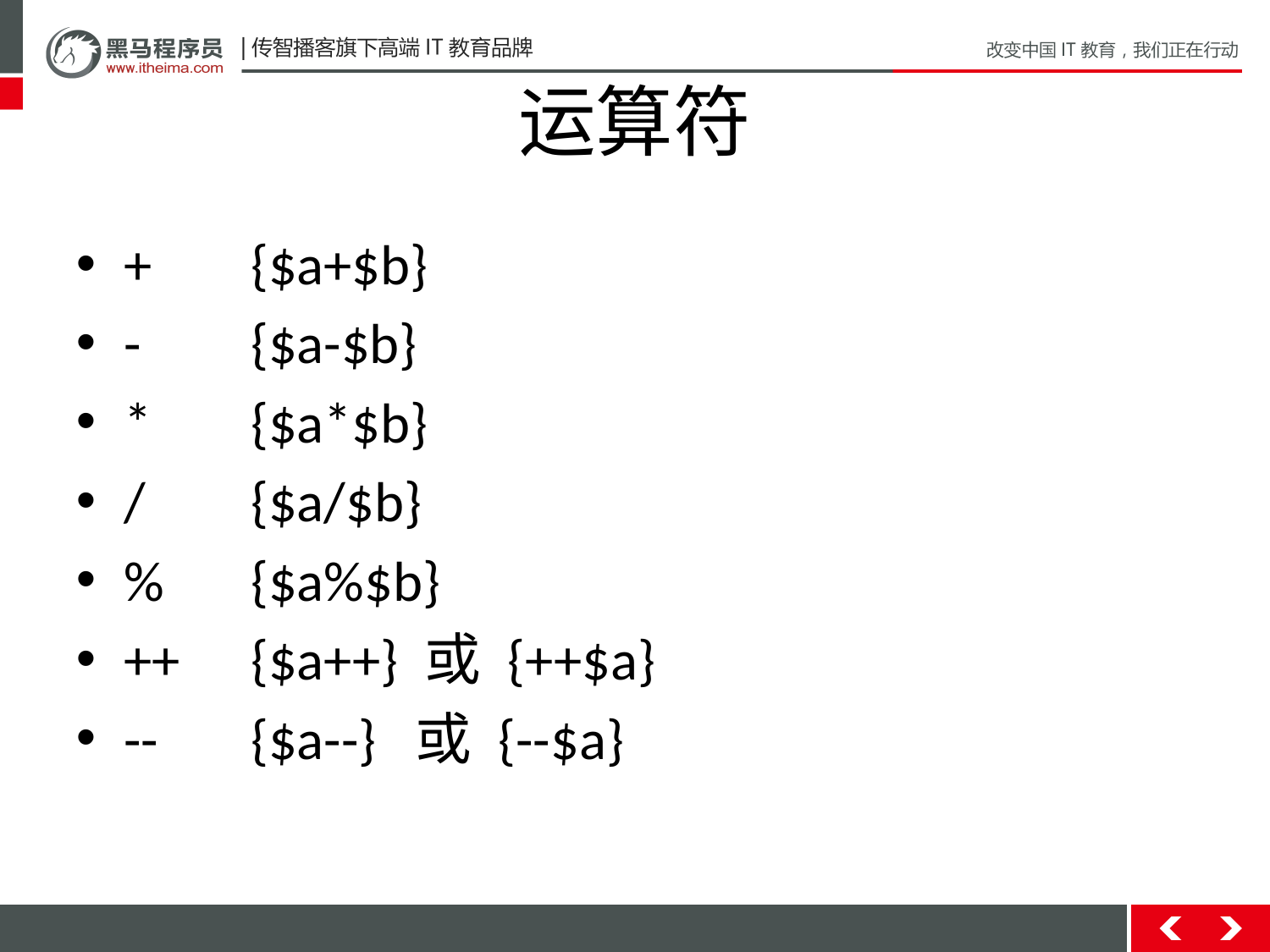

# 运算符
+	{$a+$b}
-	{$a-$b}
*	{$a*$b}
/	{$a/$b}
%	{$a%$b}
++	{$a++} 或 {++$a}
--	{$a--}  或 {--$a}